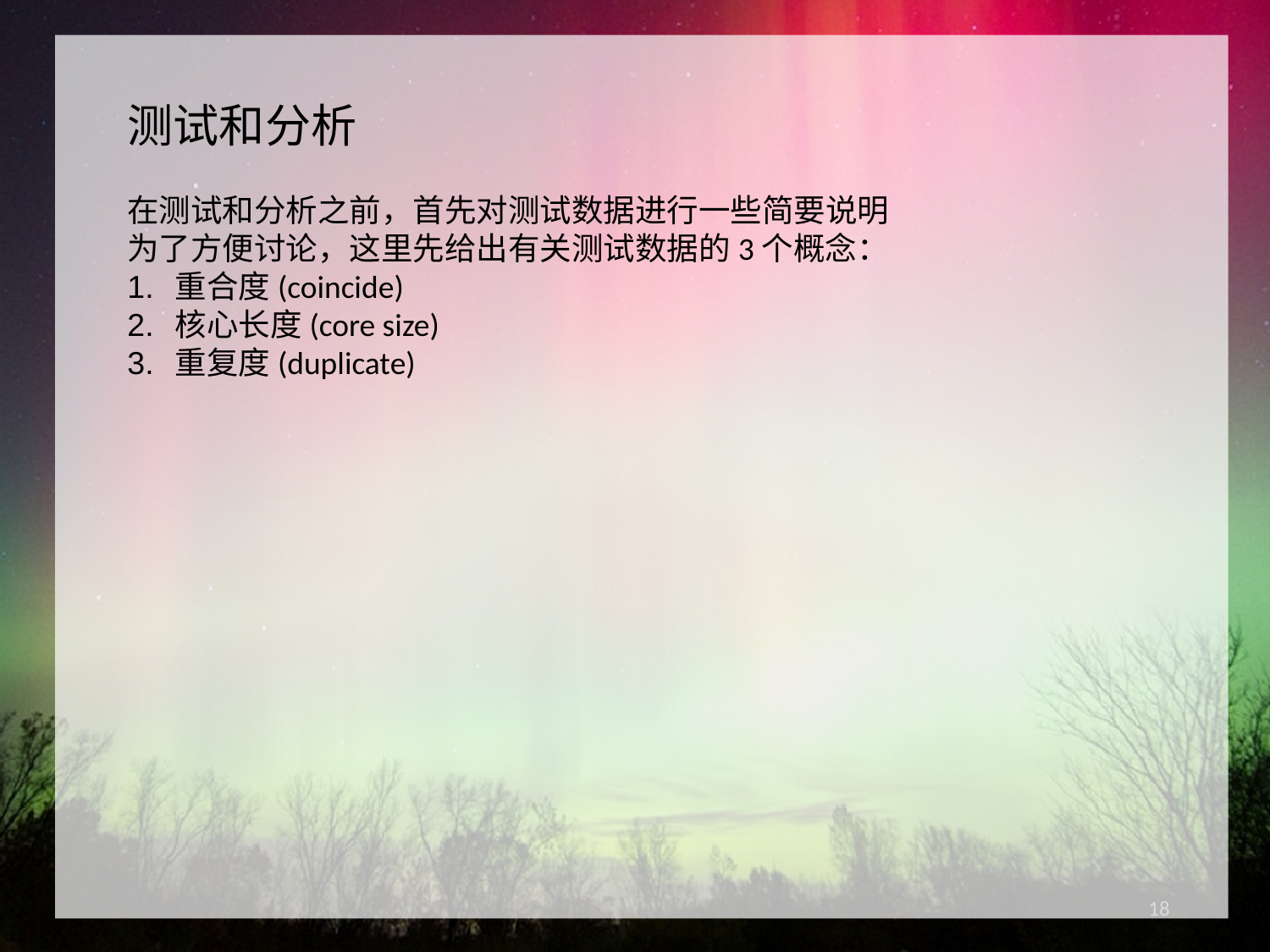

测试和分析

在测试和分析之前，首先对测试数据进行一些简要说明
为了方便讨论，这里先给出有关测试数据的3个概念：
重合度(coincide)
核心长度(core size)
重复度(duplicate)

18